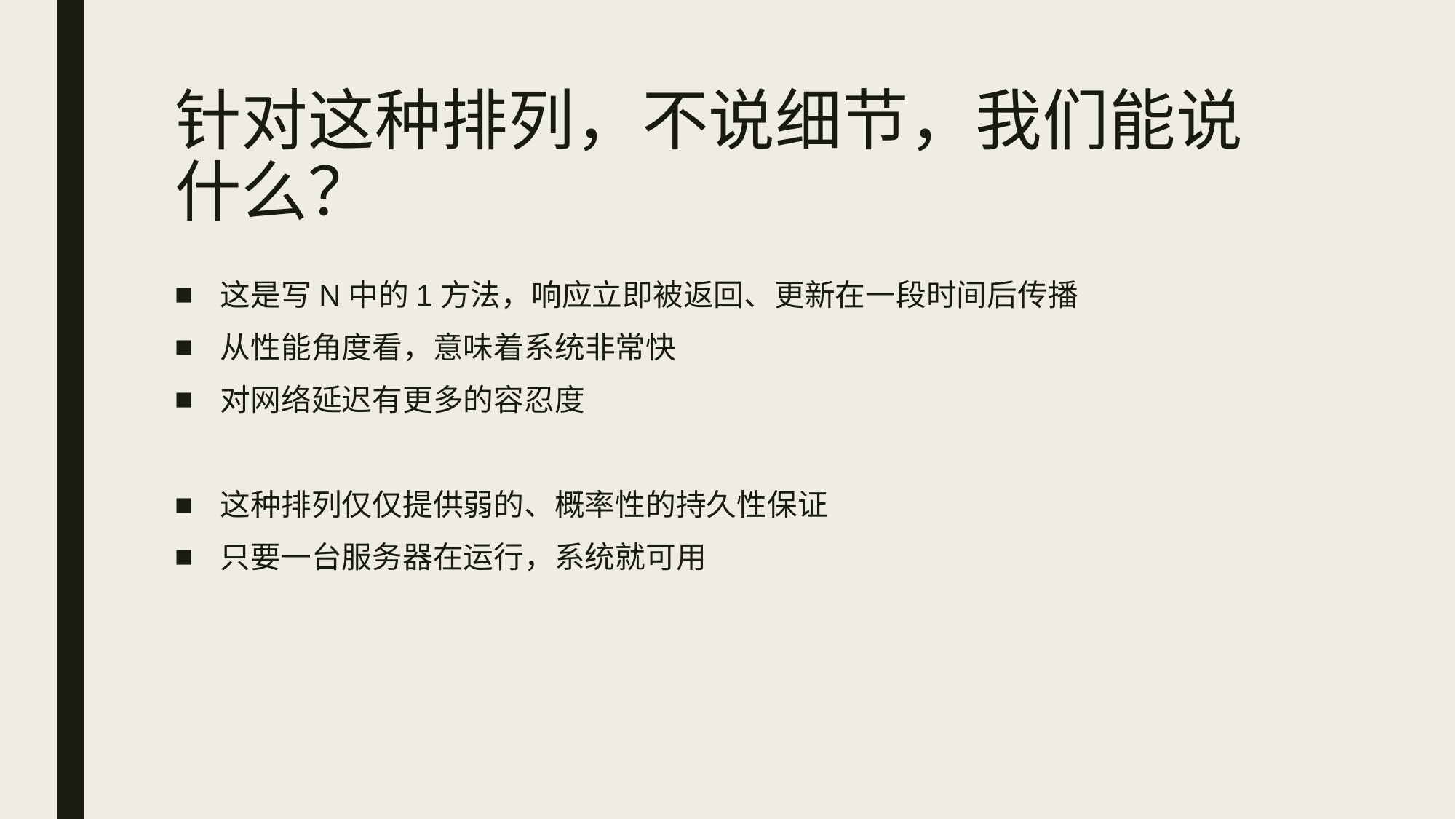

# 针对这种排列，不说细节，我们能说什么？
这是写N中的1方法，响应立即被返回、更新在一段时间后传播
从性能角度看，意味着系统非常快
对网络延迟有更多的容忍度

这种排列仅仅提供弱的、概率性的持久性保证
只要一台服务器在运行，系统就可用